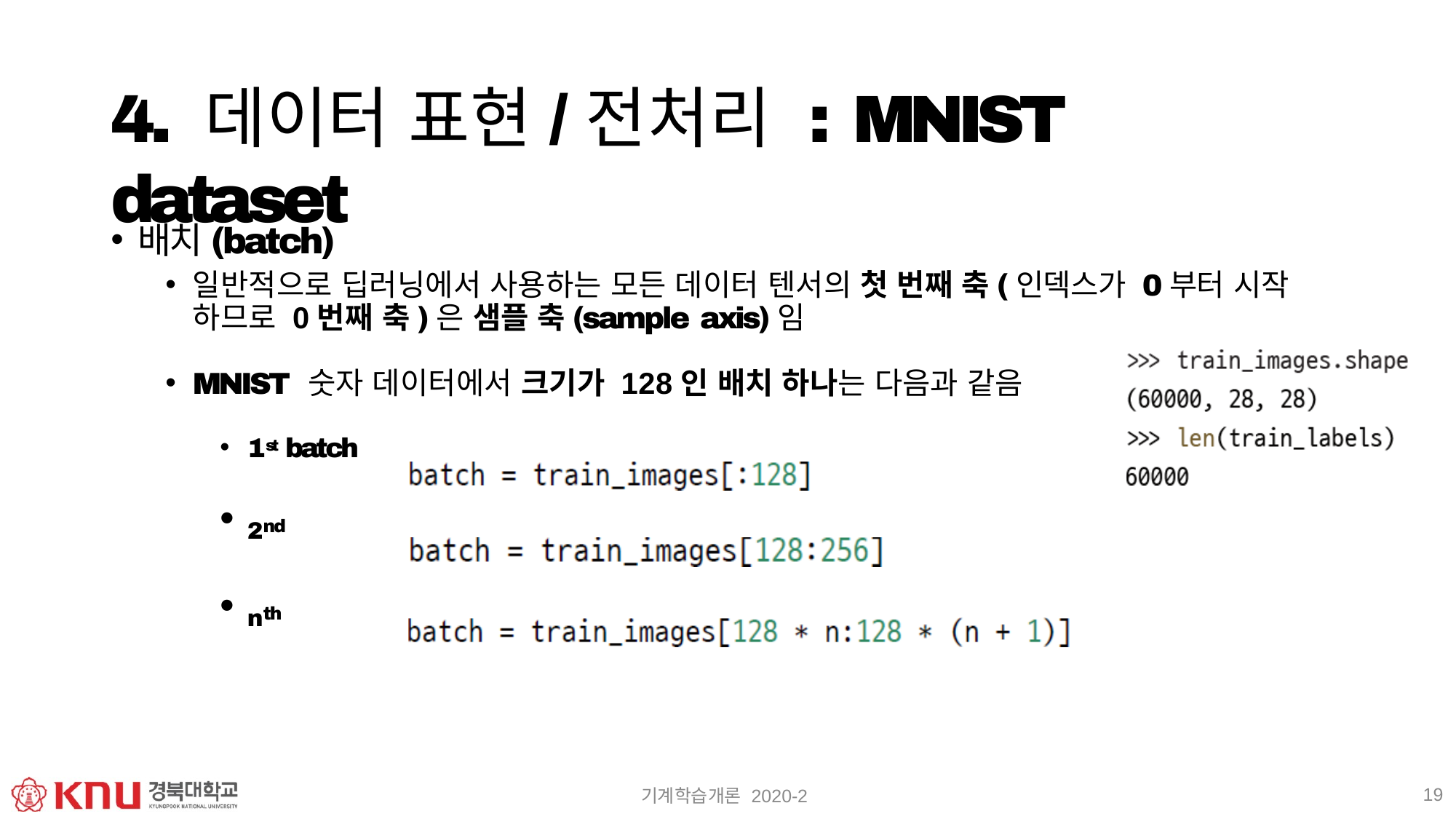

# 4. 데이터 표현/전처리 : MNIST dataset
배치(batch)
일반적으로 딥러닝에서 사용하는 모든 데이터 텐서의 첫 번째 축(인덱스가 0부터 시작  하므로 0번째 축)은 샘플 축(sample axis)임

MNIST 숫자 데이터에서 크기가 128인 배치 하나는 다음과 같음

1st batch

2nd

nth

19
기계학습개론 2020-2